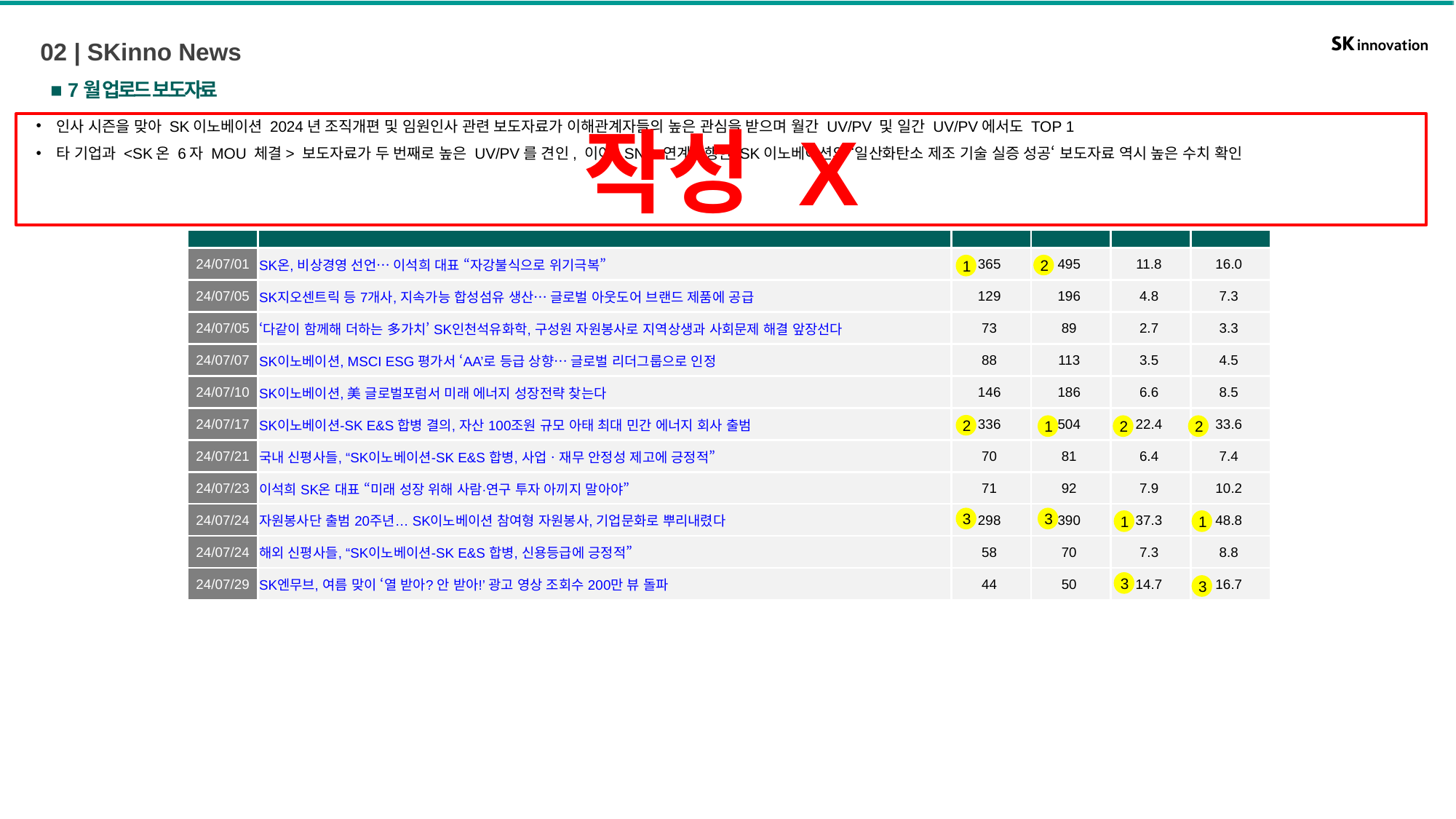

02 | SKinno News
■ 7월 업로드 보도자료
인사 시즌을 맞아 SK이노베이션 2024년 조직개편 및 임원인사 관련 보도자료가 이해관계자들의 높은 관심을 받으며 월간 UV/PV 및 일간 UV/PV에서도 TOP 1
타 기업과 <SK온 6자 MOU 체결> 보도자료가 두 번째로 높은 UV/PV를 견인, 이어  SNS 연계발행한 SK이노베이션의 ‘일산화탄소 제조 기술 실증 성공‘ 보도자료 역시 높은 수치 확인
작성 X
| 발행일 | 포스트명 | 월간 UV | 월간 PV | 일간 UV | 일간 PV |
| --- | --- | --- | --- | --- | --- |
| 24/07/01 | SK온, 비상경영 선언… 이석희 대표 “자강불식으로 위기극복” | 365 | 495 | 11.8 | 16.0 |
| 24/07/05 | SK지오센트릭 등 7개사, 지속가능 합성섬유 생산… 글로벌 아웃도어 브랜드 제품에 공급 | 129 | 196 | 4.8 | 7.3 |
| 24/07/05 | ‘다같이 함께해 더하는 多가치’ SK인천석유화학, 구성원 자원봉사로 지역상생과 사회문제 해결 앞장선다 | 73 | 89 | 2.7 | 3.3 |
| 24/07/07 | SK이노베이션, MSCI ESG 평가서 ‘AA’로 등급 상향… 글로벌 리더그룹으로 인정 | 88 | 113 | 3.5 | 4.5 |
| 24/07/10 | SK이노베이션, 美 글로벌포럼서 미래 에너지 성장전략 찾는다 | 146 | 186 | 6.6 | 8.5 |
| 24/07/17 | SK이노베이션-SK E&S 합병 결의, 자산 100조원 규모 아태 최대 민간 에너지 회사 출범 | 336 | 504 | 22.4 | 33.6 |
| 24/07/21 | 국내 신평사들, “SK이노베이션-SK E&S 합병, 사업ㆍ재무 안정성 제고에 긍정적” | 70 | 81 | 6.4 | 7.4 |
| 24/07/23 | 이석희 SK온 대표 “미래 성장 위해 사람∙연구 투자 아끼지 말아야” | 71 | 92 | 7.9 | 10.2 |
| 24/07/24 | 자원봉사단 출범 20주년… SK이노베이션 참여형 자원봉사, 기업문화로 뿌리내렸다 | 298 | 390 | 37.3 | 48.8 |
| 24/07/24 | 해외 신평사들, “SK이노베이션-SK E&S 합병, 신용등급에 긍정적” | 58 | 70 | 7.3 | 8.8 |
| 24/07/29 | SK엔무브, 여름 맞이 ‘열 받아? 안 받아!’ 광고 영상 조회수 200만 뷰 돌파 | 44 | 50 | 14.7 | 16.7 |
1
2
2
1
2
2
3
3
1
1
3
3